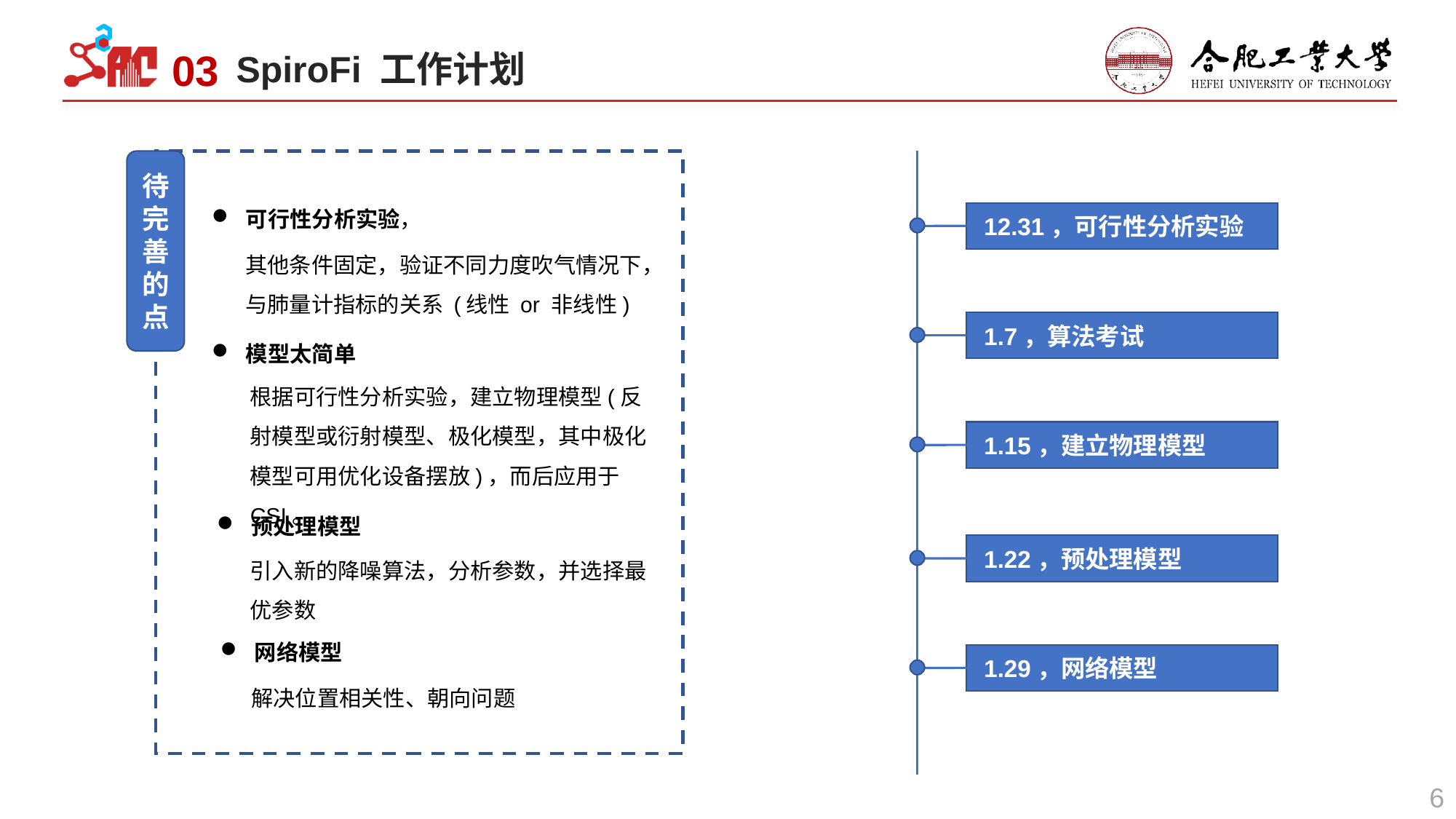

03
SpiroFi 工作计划
待完善的点

可行性分析实验，
 12.31，可行性分析实验

其他条件固定，验证不同力度吹气情况下，
与肺量计指标的关系 (线性 or 非线性)
 1.7，算法考试

模型太简单
根据可行性分析实验，建立物理模型(反射模型或衍射模型、极化模型，其中极化模型可用优化设备摆放)，而后应用于CSI。
 1.15，建立物理模型

预处理模型
 1.22，预处理模型

引入新的降噪算法，分析参数，并选择最优参数
网络模型
 1.29，网络模型

解决位置相关性、朝向问题
6